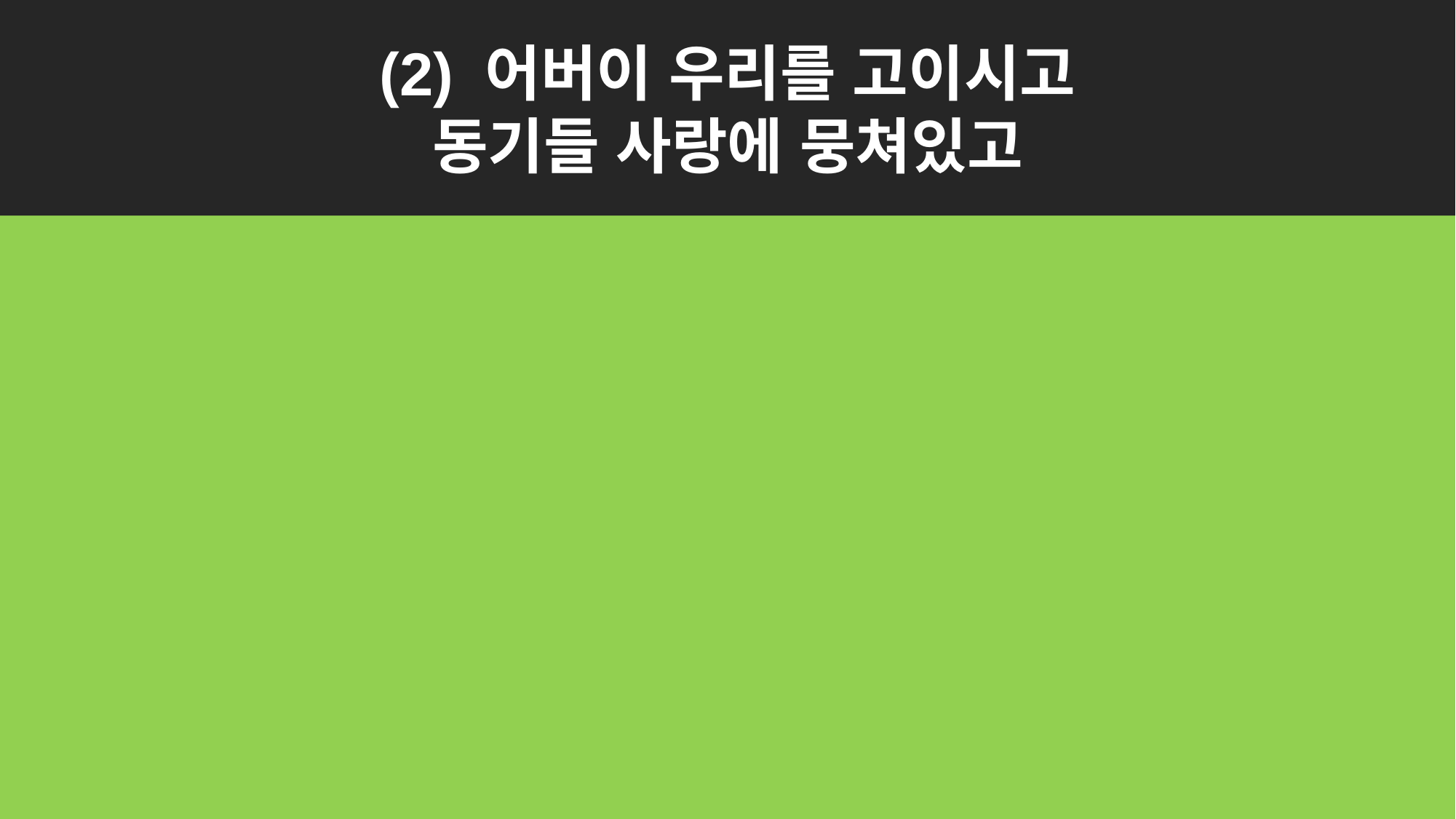

(2) 어버이 우리를 고이시고
동기들 사랑에 뭉쳐있고